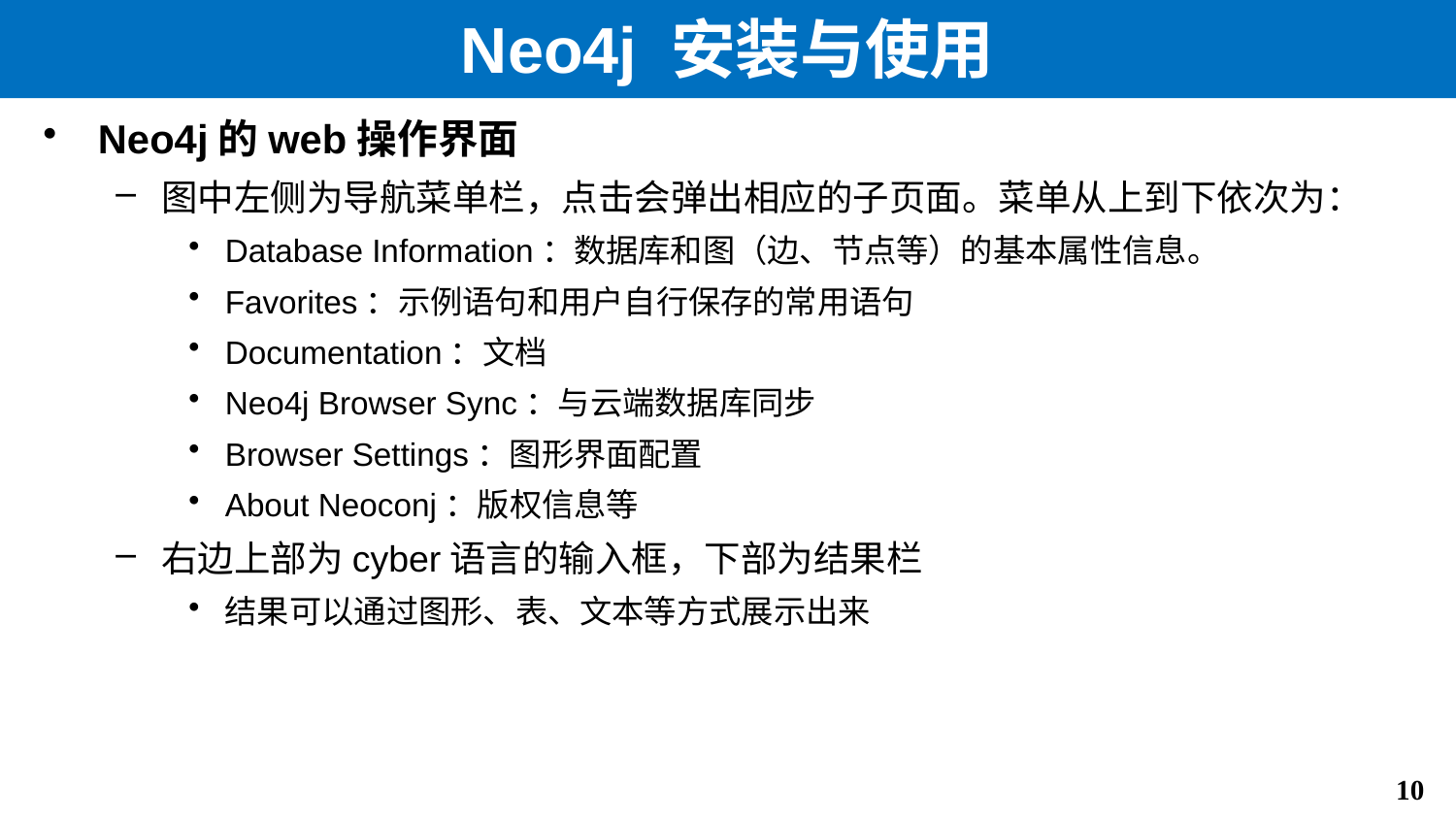

# Neo4j 安装与使用
Neo4j的web操作界面
图中左侧为导航菜单栏，点击会弹出相应的子页面。菜单从上到下依次为：
Database Information：数据库和图（边、节点等）的基本属性信息。
Favorites：示例语句和用户自行保存的常用语句
Documentation：文档
Neo4j Browser Sync：与云端数据库同步
Browser Settings：图形界面配置
About Neoconj：版权信息等
右边上部为cyber语言的输入框，下部为结果栏
结果可以通过图形、表、文本等方式展示出来